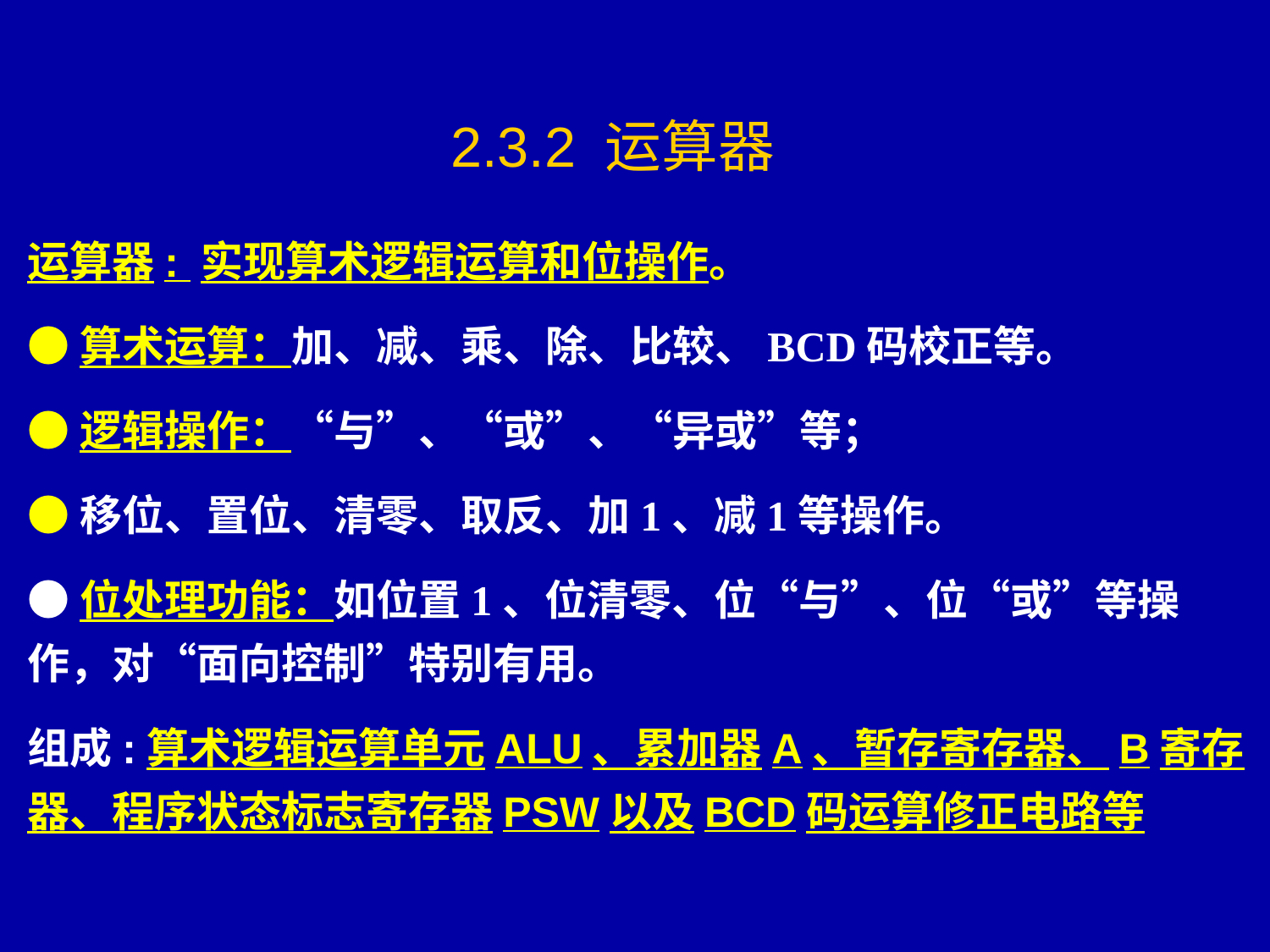

2.3.2 运算器
运算器: 实现算术逻辑运算和位操作。
●算术运算：加、减、乘、除、比较、BCD码校正等。
●逻辑操作：“与”、“或”、“异或”等；
●移位、置位、清零、取反、加1、减1等操作。
●位处理功能：如位置1、位清零、位“与”、位“或”等操作，对“面向控制”特别有用。
组成:算术逻辑运算单元ALU、累加器A、暂存寄存器、B寄存器、程序状态标志寄存器PSW以及BCD码运算修正电路等